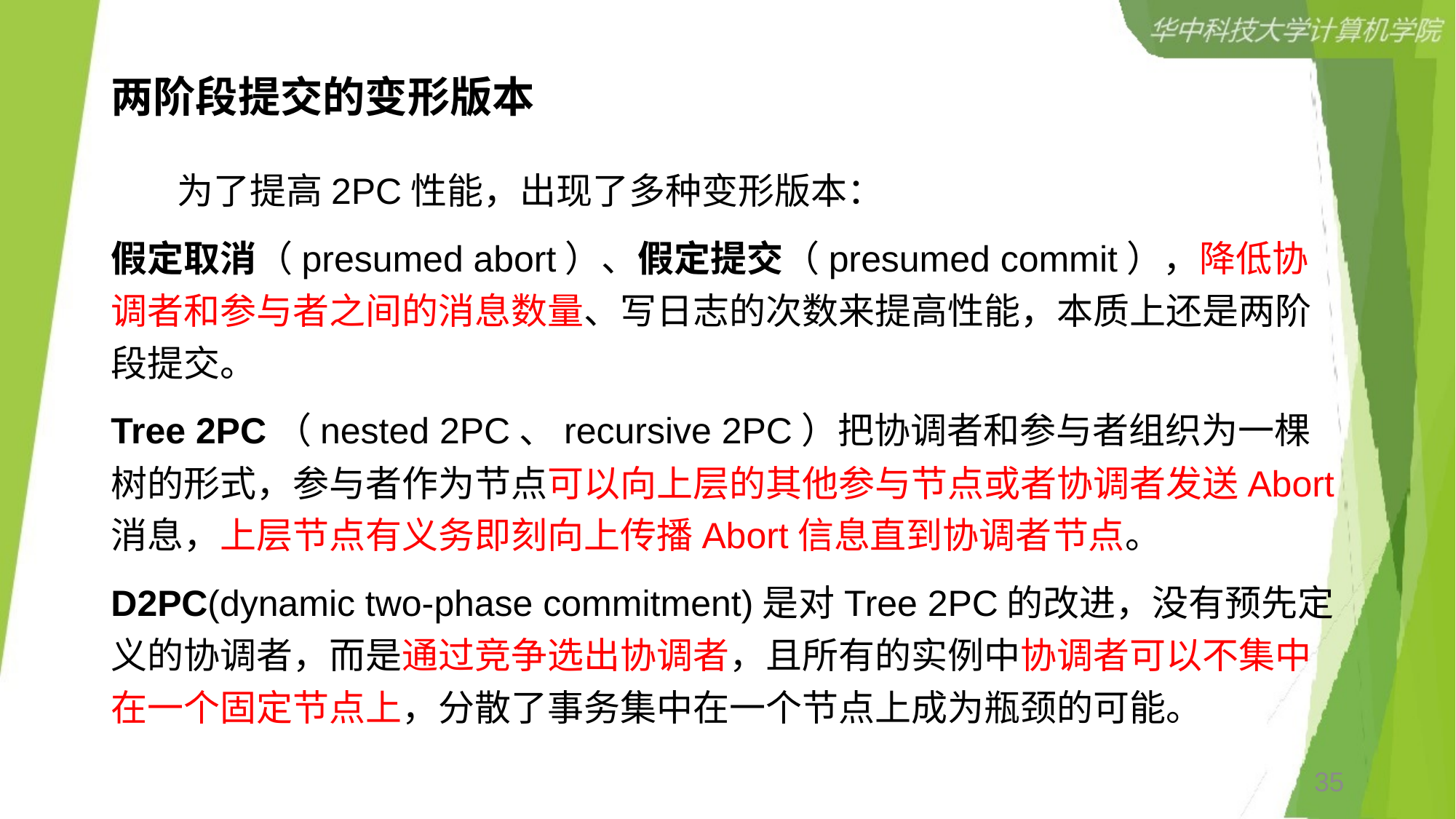

# 两阶段提交的变形版本
       为了提高2PC性能，出现了多种变形版本：
假定取消（presumed abort）、假定提交（presumed commit），降低协调者和参与者之间的消息数量、写日志的次数来提高性能，本质上还是两阶段提交。
Tree 2PC（nested 2PC、recursive 2PC）把协调者和参与者组织为一棵树的形式，参与者作为节点可以向上层的其他参与节点或者协调者发送Abort消息，上层节点有义务即刻向上传播Abort信息直到协调者节点。
D2PC(dynamic two-phase commitment)是对Tree 2PC的改进，没有预先定义的协调者，而是通过竞争选出协调者，且所有的实例中协调者可以不集中在一个固定节点上，分散了事务集中在一个节点上成为瓶颈的可能。

35